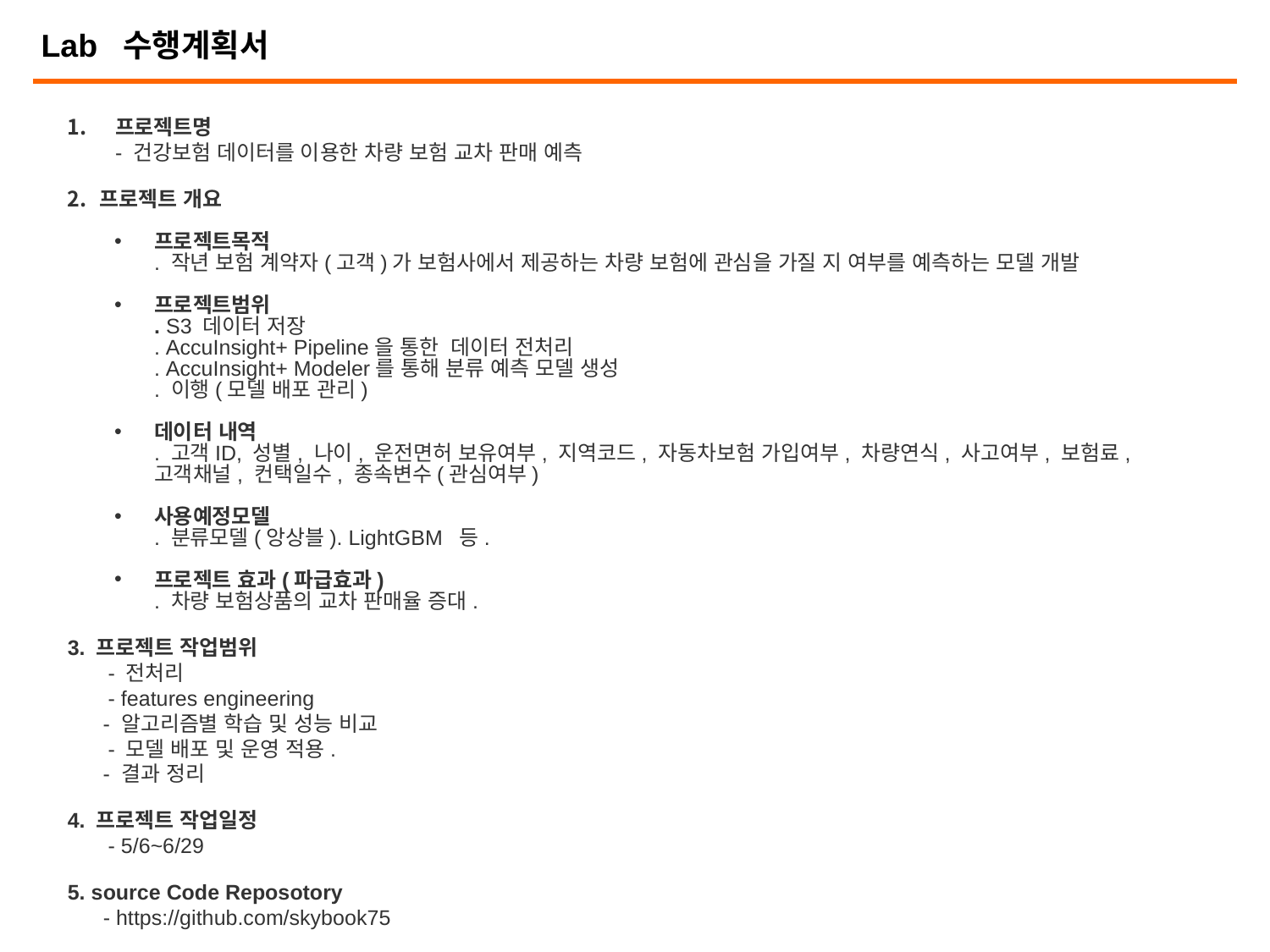

Lab  수행계획서
프로젝트명
- 건강보험 데이터를 이용한 차량 보험 교차 판매 예측
프로젝트 개요
프로젝트목적
. 작년 보험 계약자(고객)가 보험사에서 제공하는 차량 보험에 관심을 가질 지 여부를 예측하는 모델 개발
프로젝트범위
. S3 데이터 저장
. AccuInsight+ Pipeline을 통한  데이터 전처리
. AccuInsight+ Modeler를 통해 분류 예측 모델 생성
. 이행(모델 배포 관리)
데이터 내역
. 고객ID, 성별, 나이, 운전면허 보유여부, 지역코드, 자동차보험 가입여부, 차량연식, 사고여부, 보험료, 고객채널, 컨택일수, 종속변수(관심여부)
사용예정모델
. 분류모델(앙상블). LightGBM  등.
프로젝트 효과(파급효과)
. 차량 보험상품의 교차 판매율 증대.
3. 프로젝트 작업범위
      - 전처리
      - features engineering
      - 알고리즘별 학습 및 성능 비교
      - 모델 배포 및 운영 적용.
      - 결과 정리
4. 프로젝트 작업일정
      - 5/6~6/29
5. source Code Reposotory
      - https://github.com/skybook75